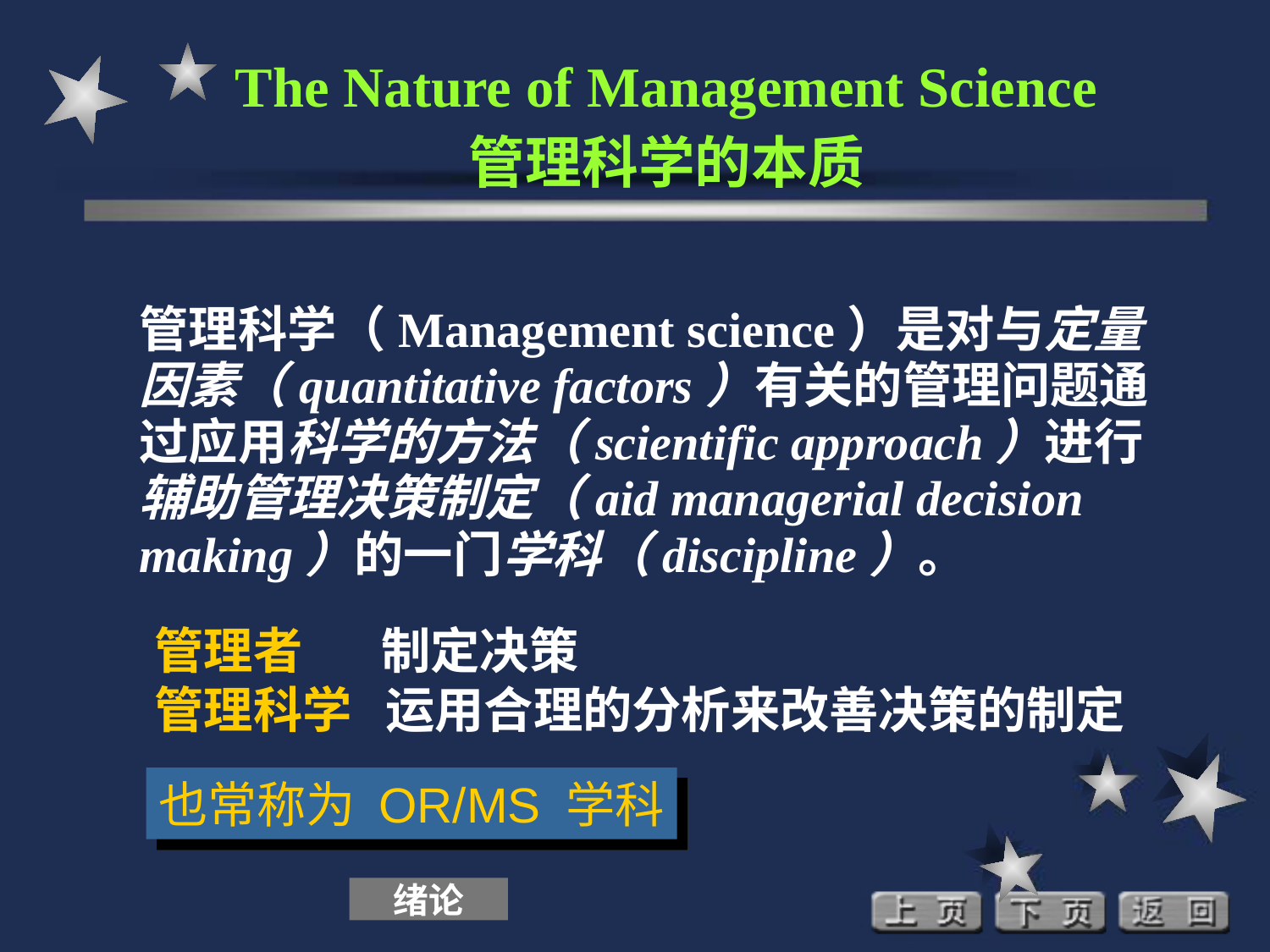

The Nature of Management Science
管理科学的本质
管理科学（Management science）是对与定量因素（quantitative factors）有关的管理问题通过应用科学的方法（scientific approach）进行辅助管理决策制定（aid managerial decision making）的一门学科（discipline）。
管理者       制定决策
管理科学   运用合理的分析来改善决策的制定
也常称为 OR/MS 学科
绪论